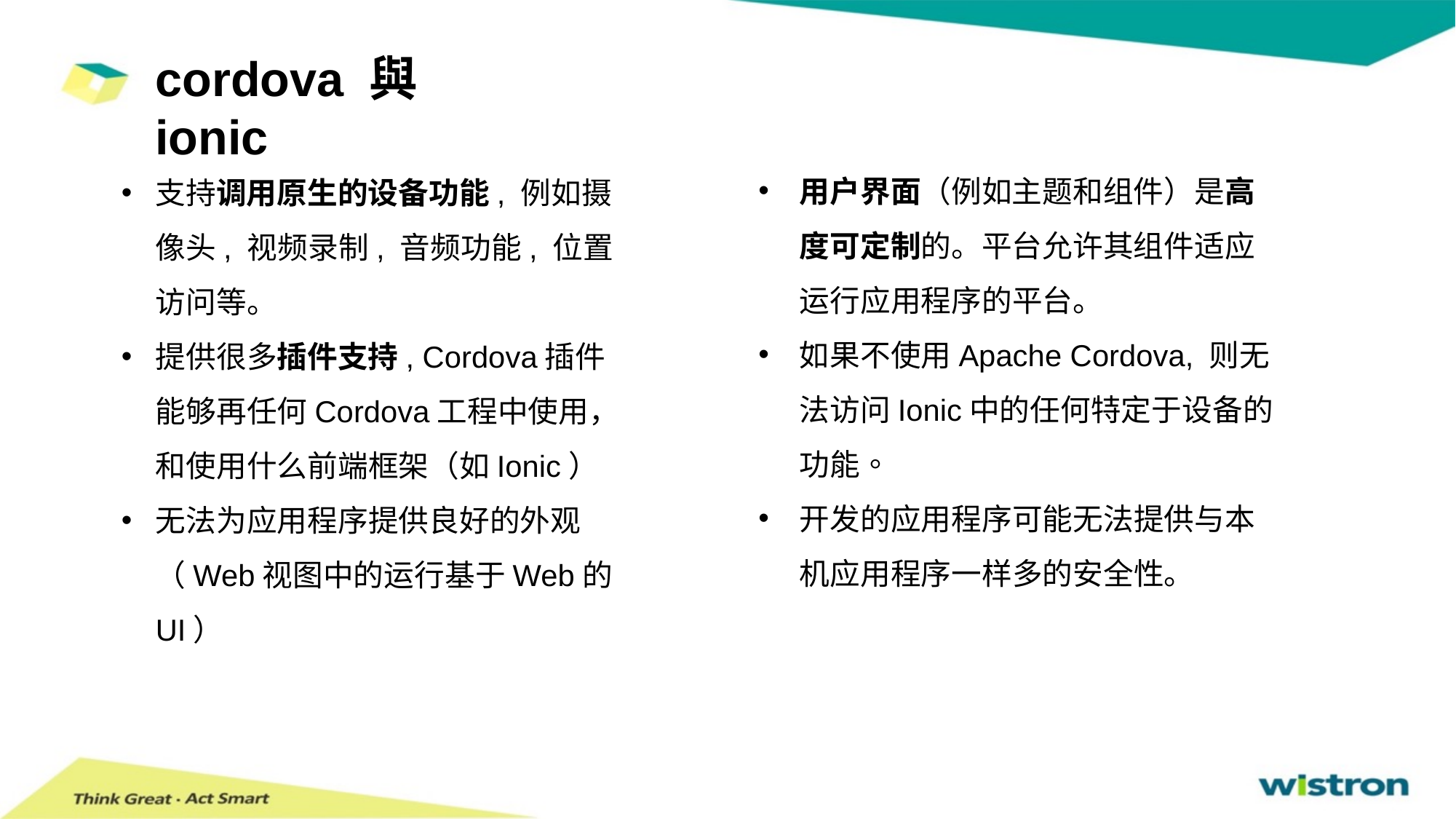

cordova 與 ionic
用户界面（例如主题和组件）是高度可定制的。平台允许其组件适应运行应用程序的平台。
如果不使用Apache Cordova, 则无法访问Ionic中的任何特定于设备的功能。
开发的应用程序可能无法提供与本机应用程序一样多的安全性。
支持调用原生的设备功能, 例如摄像头, 视频录制, 音频功能, 位置访问等。
提供很多插件支持, Cordova插件能够再任何Cordova工程中使用，和使用什么前端框架（如Ionic）
无法为应用程序提供良好的外观（Web视图中的运行基于Web的UI）